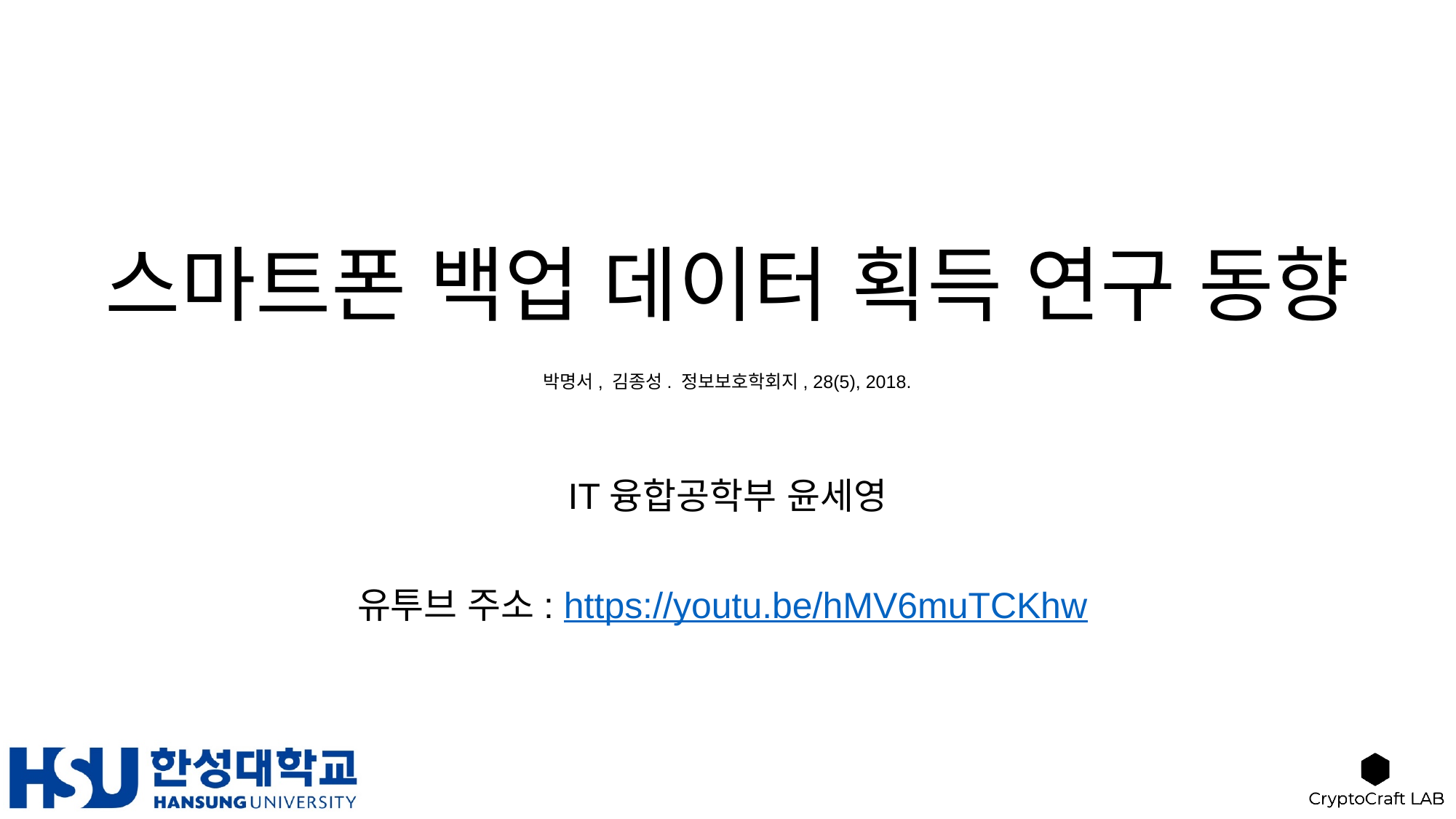

# 스마트폰 백업 데이터 획득 연구 동향
박명서, 김종성. 정보보호학회지, 28(5), 2018.
IT융합공학부 윤세영

유투브 주소: https://youtu.be/hMV6muTCKhw